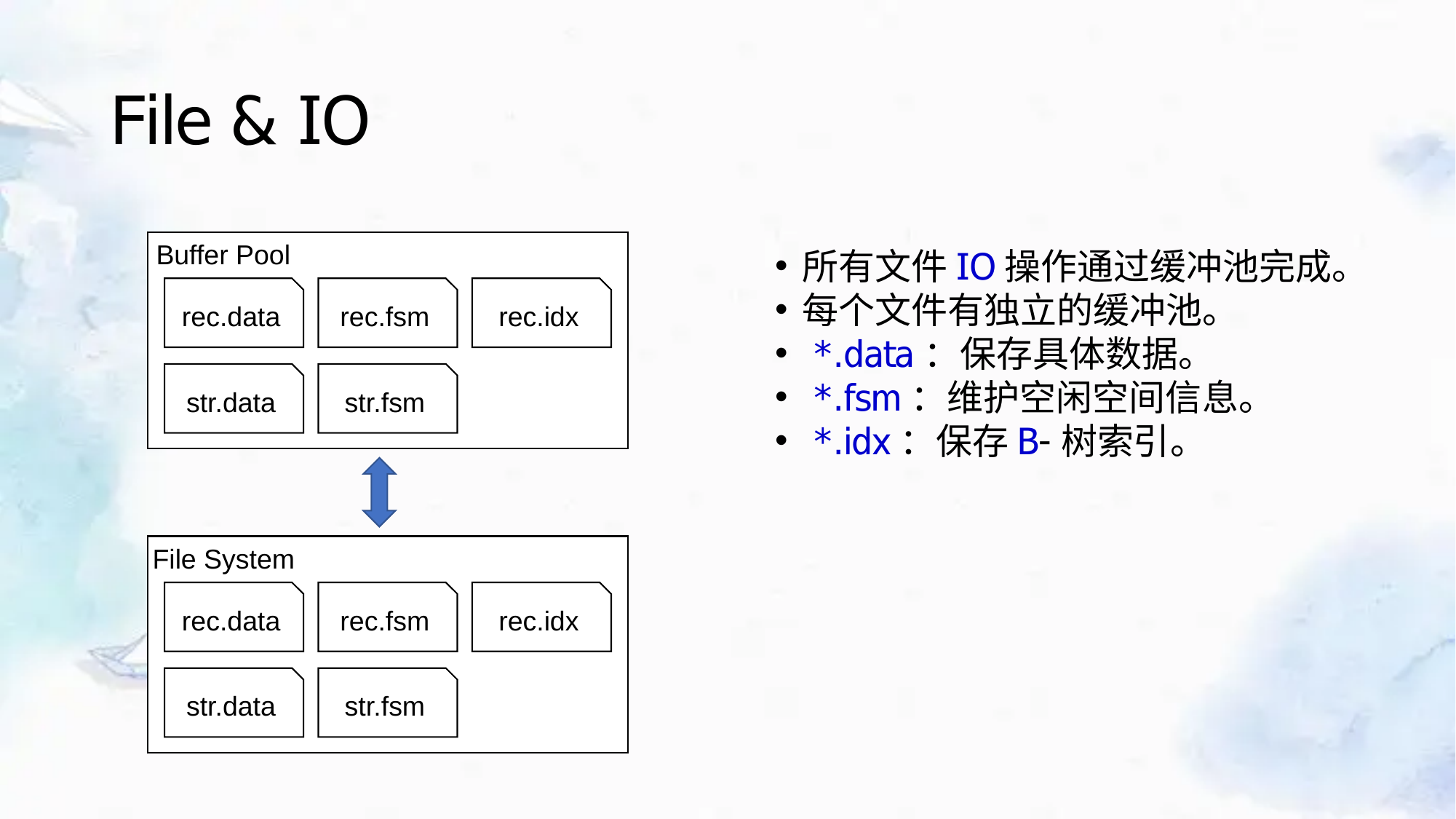

# File & IO
Buffer Pool

所有文件IO操作通过缓冲池完成。
每个文件有独立的缓冲池。
 *.data：保存具体数据。
 *.fsm：维护空闲空间信息。
 *.idx：保存B-树索引。
rec.data
rec.fsm
rec.idx
str.data
str.fsm

File System

rec.data
rec.fsm
rec.idx
str.data
str.fsm